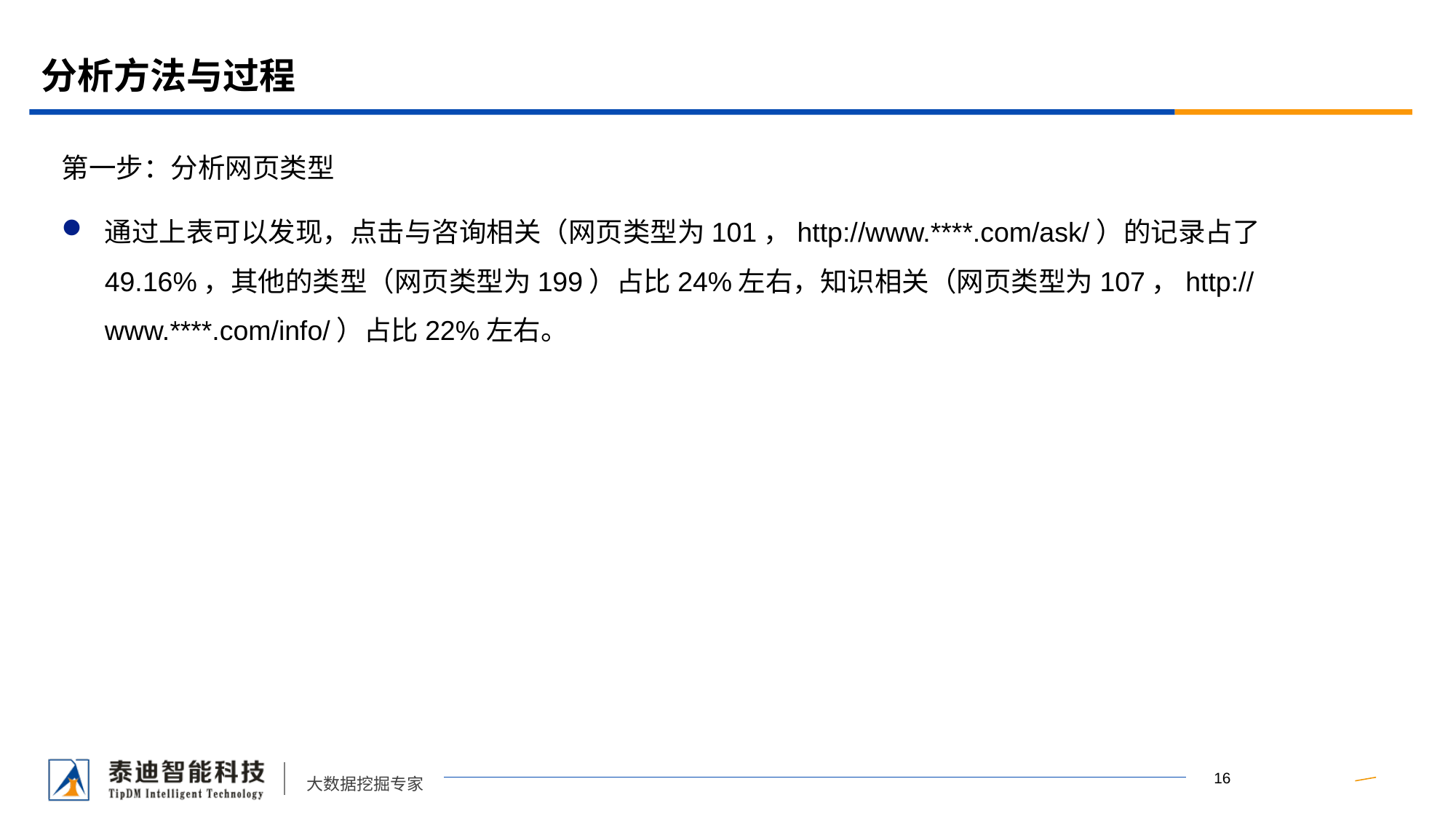

# 分析方法与过程
第一步：分析网页类型
通过上表可以发现，点击与咨询相关（网页类型为101，http://www.****.com/ask/）的记录占了49.16%，其他的类型（网页类型为199）占比24%左右，知识相关（网页类型为107，http://www.****.com/info/）占比22%左右。